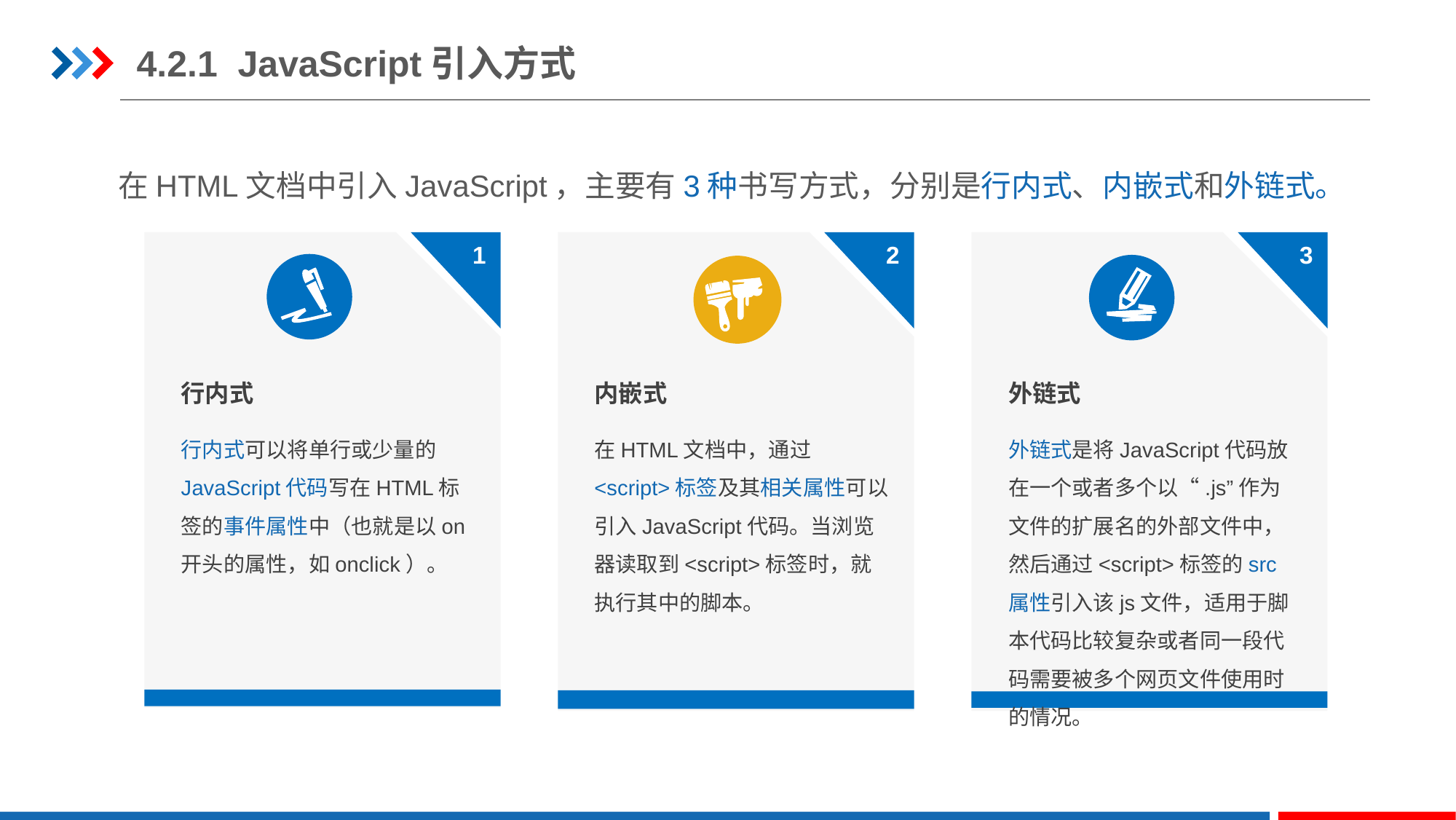

4.2.1  JavaScript引入方式
在HTML文档中引入JavaScript，主要有3种书写方式，分别是行内式、内嵌式和外链式。

1

2

3

行内式
内嵌式
外链式
行内式可以将单行或少量的JavaScript代码写在HTML标签的事件属性中（也就是以on开头的属性，如onclick）。
在HTML文档中，通过<script>标签及其相关属性可以引入JavaScript代码。当浏览器读取到<script>标签时，就执行其中的脚本。
外链式是将JavaScript代码放在一个或者多个以“.js”作为文件的扩展名的外部文件中，然后通过<script>标签的src属性引入该js文件，适用于脚本代码比较复杂或者同一段代码需要被多个网页文件使用时的情况。